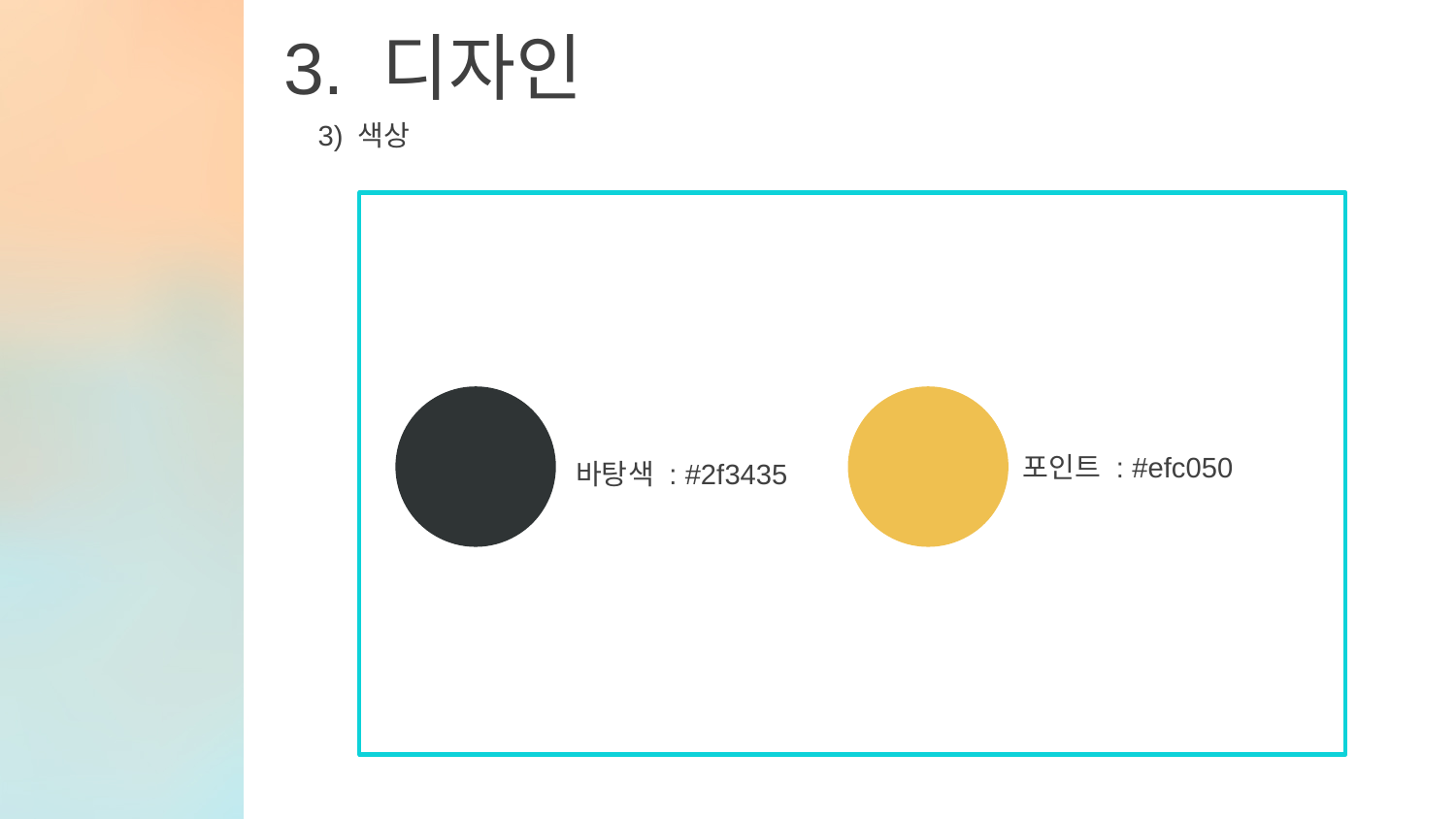

3. 디자인
3) 색상

포인트 : #efc050
바탕색 : #2f3435